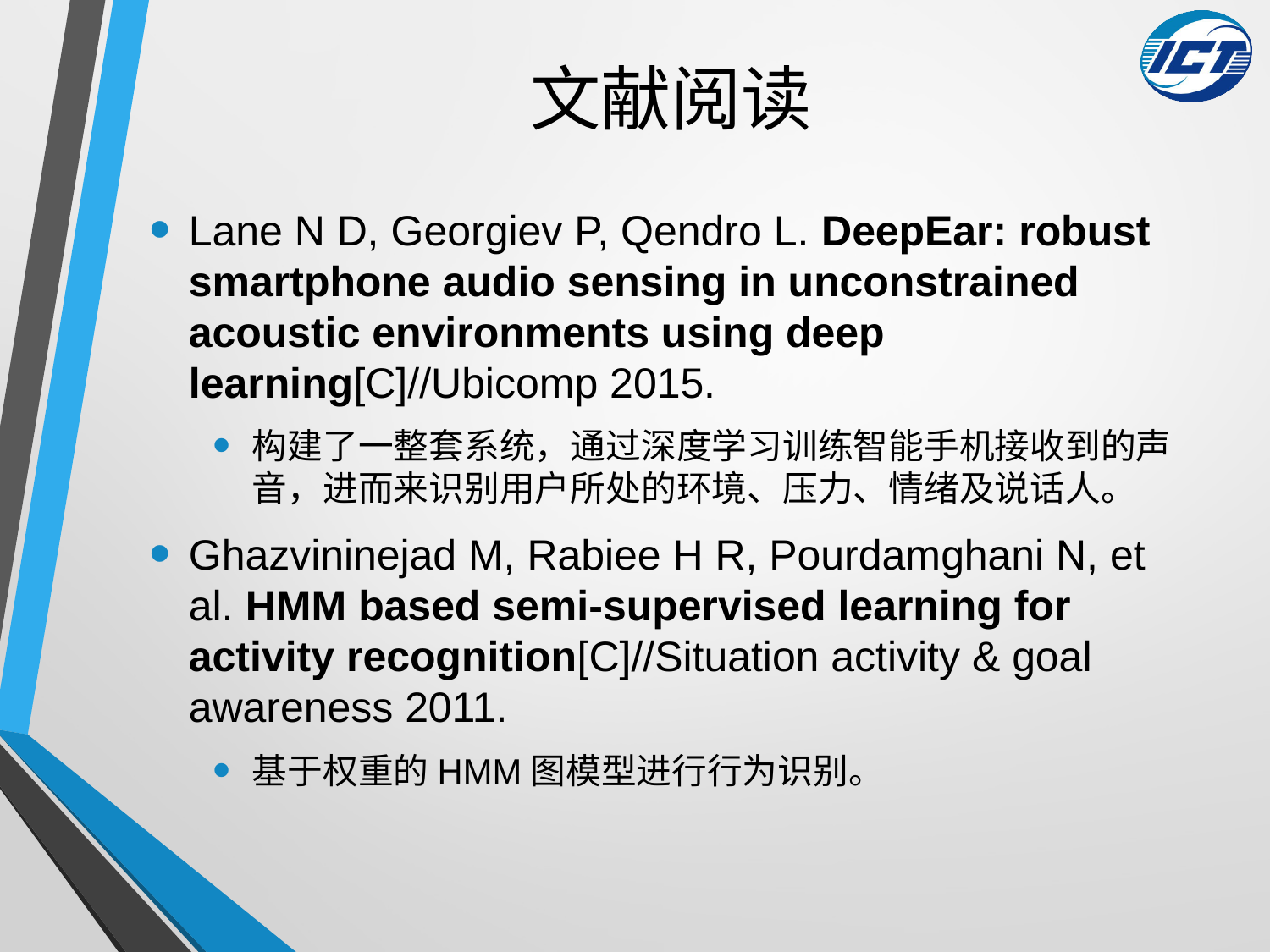

# 文献阅读
Lane N D, Georgiev P, Qendro L. DeepEar: robust smartphone audio sensing in unconstrained acoustic environments using deep learning[C]//Ubicomp 2015.
构建了一整套系统，通过深度学习训练智能手机接收到的声音，进而来识别用户所处的环境、压力、情绪及说话人。
Ghazvininejad M, Rabiee H R, Pourdamghani N, et al. HMM based semi-supervised learning for activity recognition[C]//Situation activity & goal awareness 2011.
基于权重的HMM图模型进行行为识别。